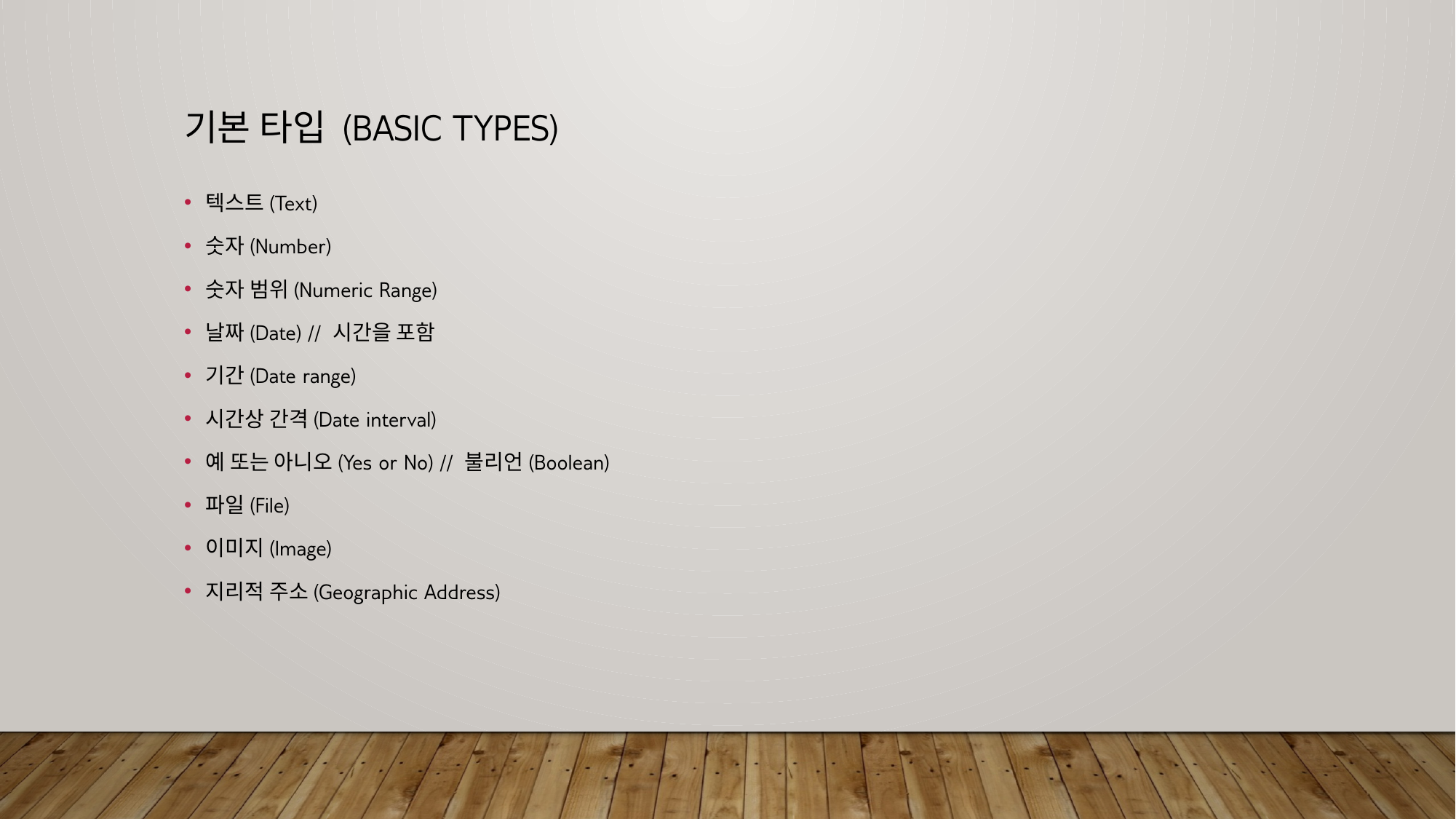

# 기본 타입 (Basic Types)
텍스트(Text)
숫자(Number)
숫자 범위(Numeric Range)
날짜(Date) // 시간을 포함
기간(Date range)
시간상 간격(Date interval)
예 또는 아니오(Yes or No) // 불리언(Boolean)
파일(File)
이미지(Image)
지리적 주소(Geographic Address)